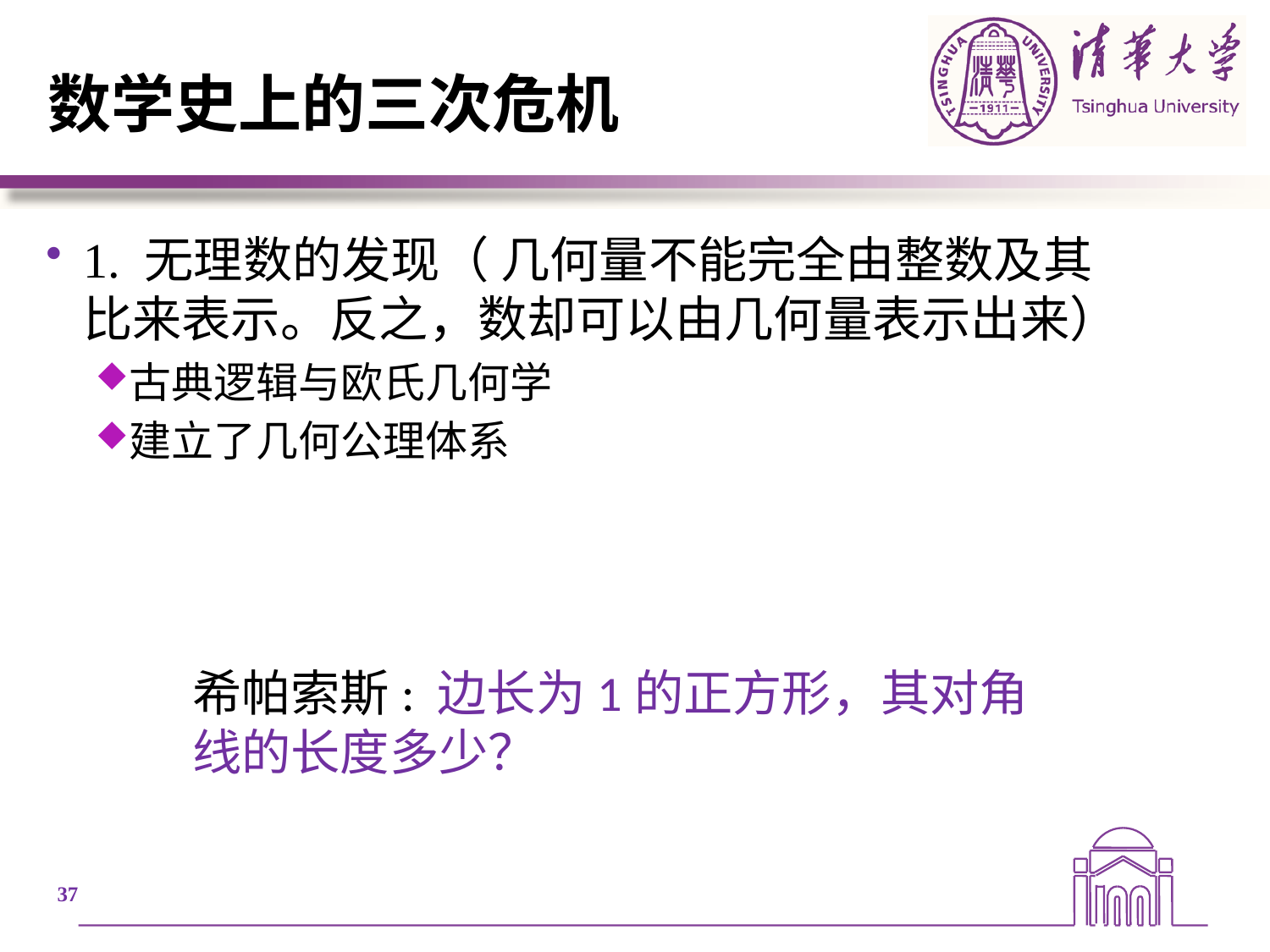

# 数学史上的三次危机
1. 无理数的发现（ 几何量不能完全由整数及其比来表示。反之，数却可以由几何量表示出来）
古典逻辑与欧氏几何学
建立了几何公理体系
希帕索斯: 边长为1的正方形，其对角线的长度多少？